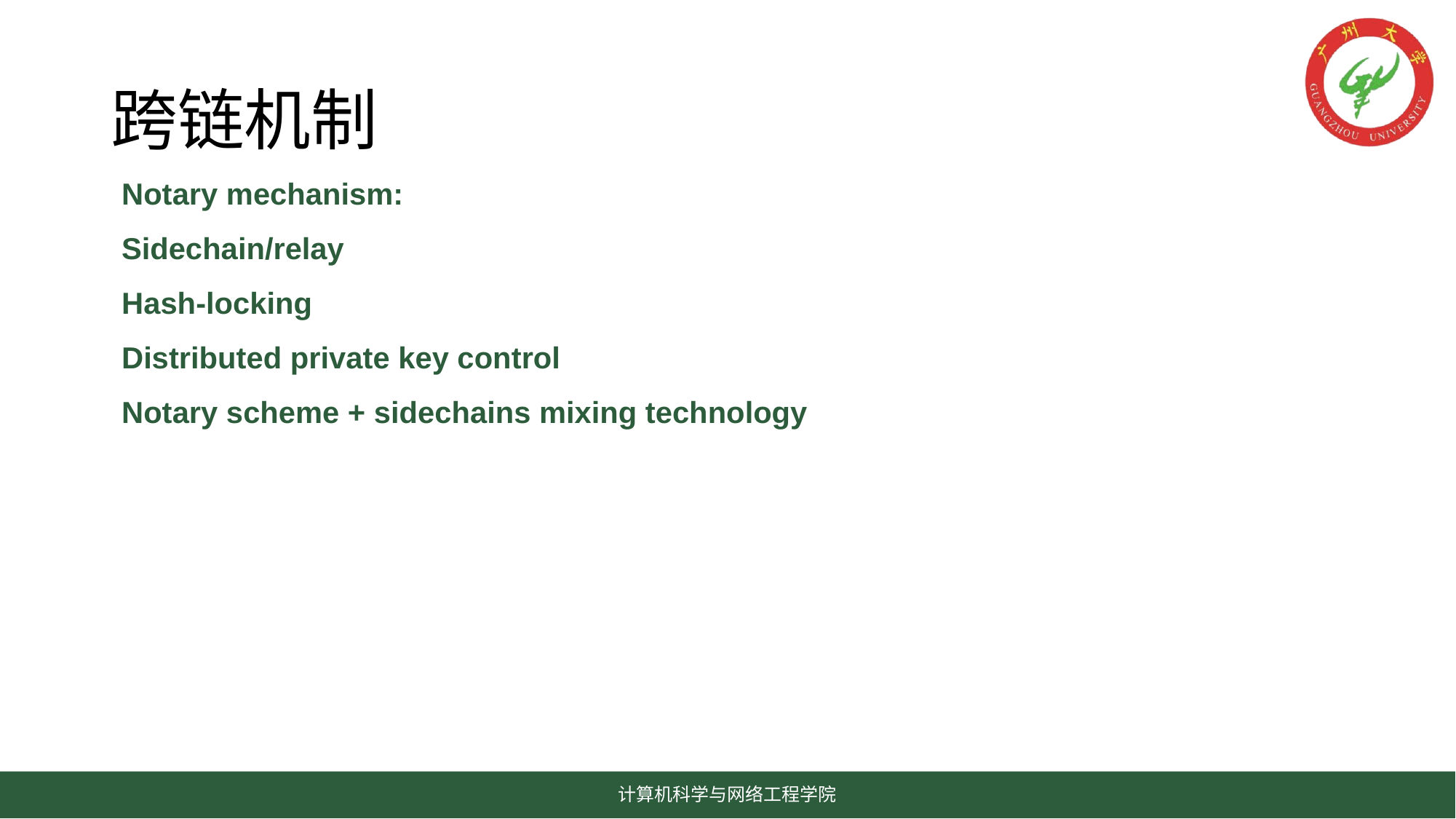

# 跨链机制
Notary mechanism:

Sidechain/relay

Hash-locking

Distributed private key control

Notary scheme + sidechains mixing technology

计算机科学与网络工程学院